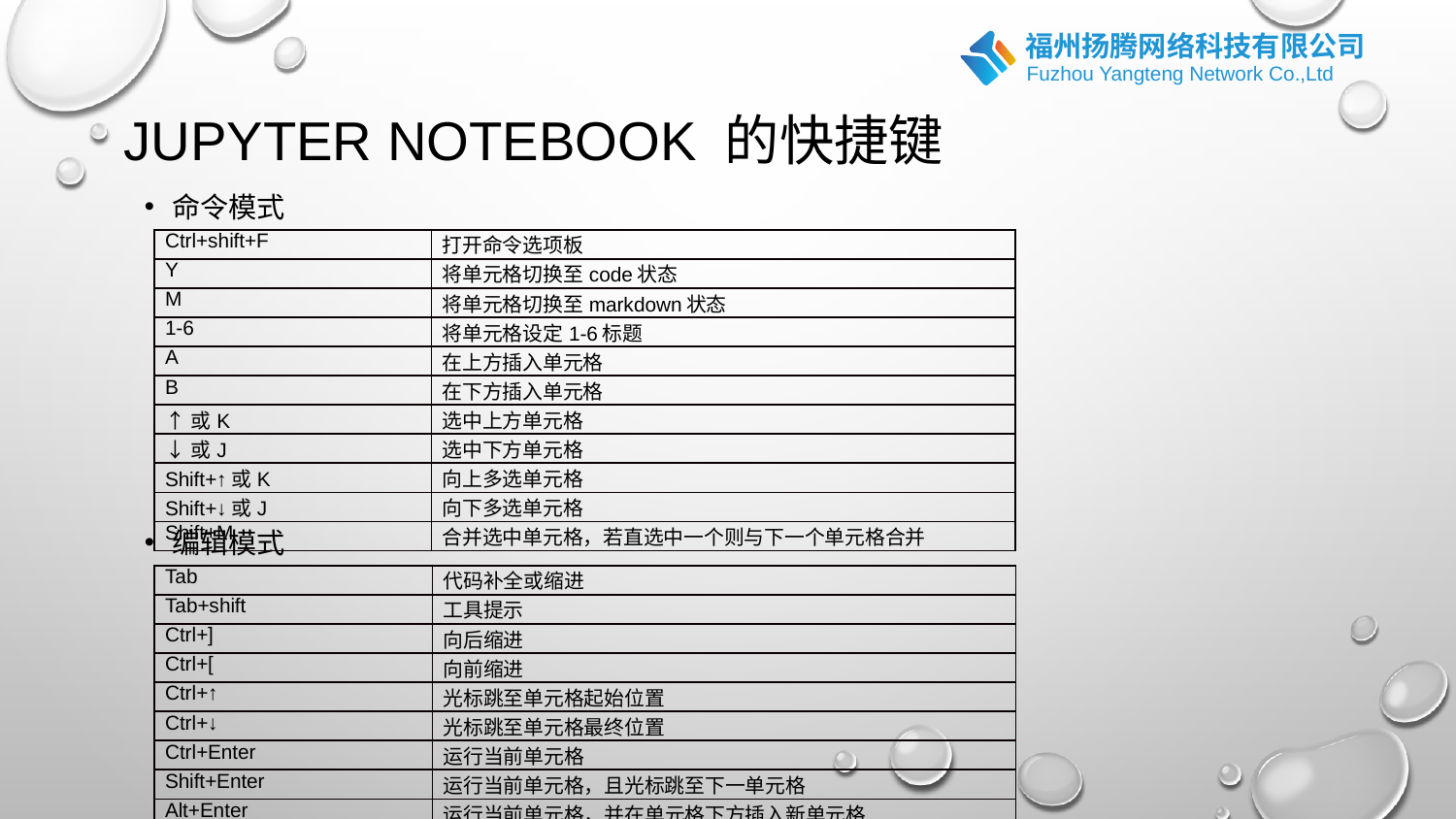

# jupyter notebook 的快捷键
命令模式

编辑模式

| Ctrl+shift+F | 打开命令选项板 |
| --- | --- |
| Y | 将单元格切换至code状态 |
| M | 将单元格切换至markdown状态 |
| 1-6 | 将单元格设定1-6标题 |
| A | 在上方插入单元格 |
| B | 在下方插入单元格 |
| ↑或K | 选中上方单元格 |
| ↓或J | 选中下方单元格 |
| Shift+↑或K | 向上多选单元格 |
| Shift+↓或J | 向下多选单元格 |
| Shift+M | 合并选中单元格，若直选中一个则与下一个单元格合并 |
| Tab | 代码补全或缩进 |
| --- | --- |
| Tab+shift | 工具提示 |
| Ctrl+] | 向后缩进 |
| Ctrl+[ | 向前缩进 |
| Ctrl+↑ | 光标跳至单元格起始位置 |
| Ctrl+↓ | 光标跳至单元格最终位置 |
| Ctrl+Enter | 运行当前单元格 |
| Shift+Enter | 运行当前单元格，且光标跳至下一单元格 |
| Alt+Enter | 运行当前单元格，并在单元格下方插入新单元格 |